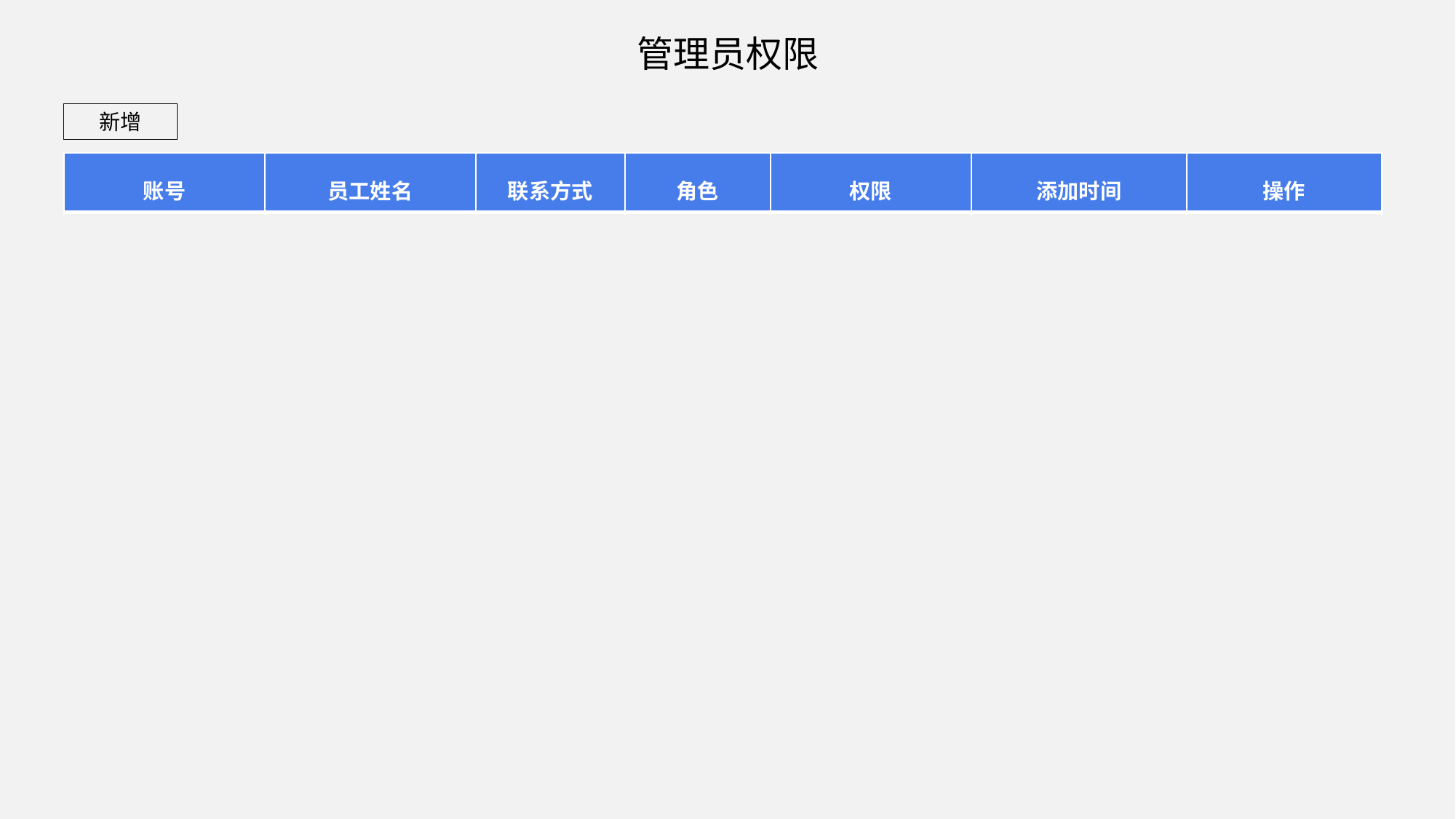

管理员权限
新增
| 账号 | 员工姓名 | 联系方式 | 角色 | 权限 | 添加时间 | 操作 |
| --- | --- | --- | --- | --- | --- | --- |